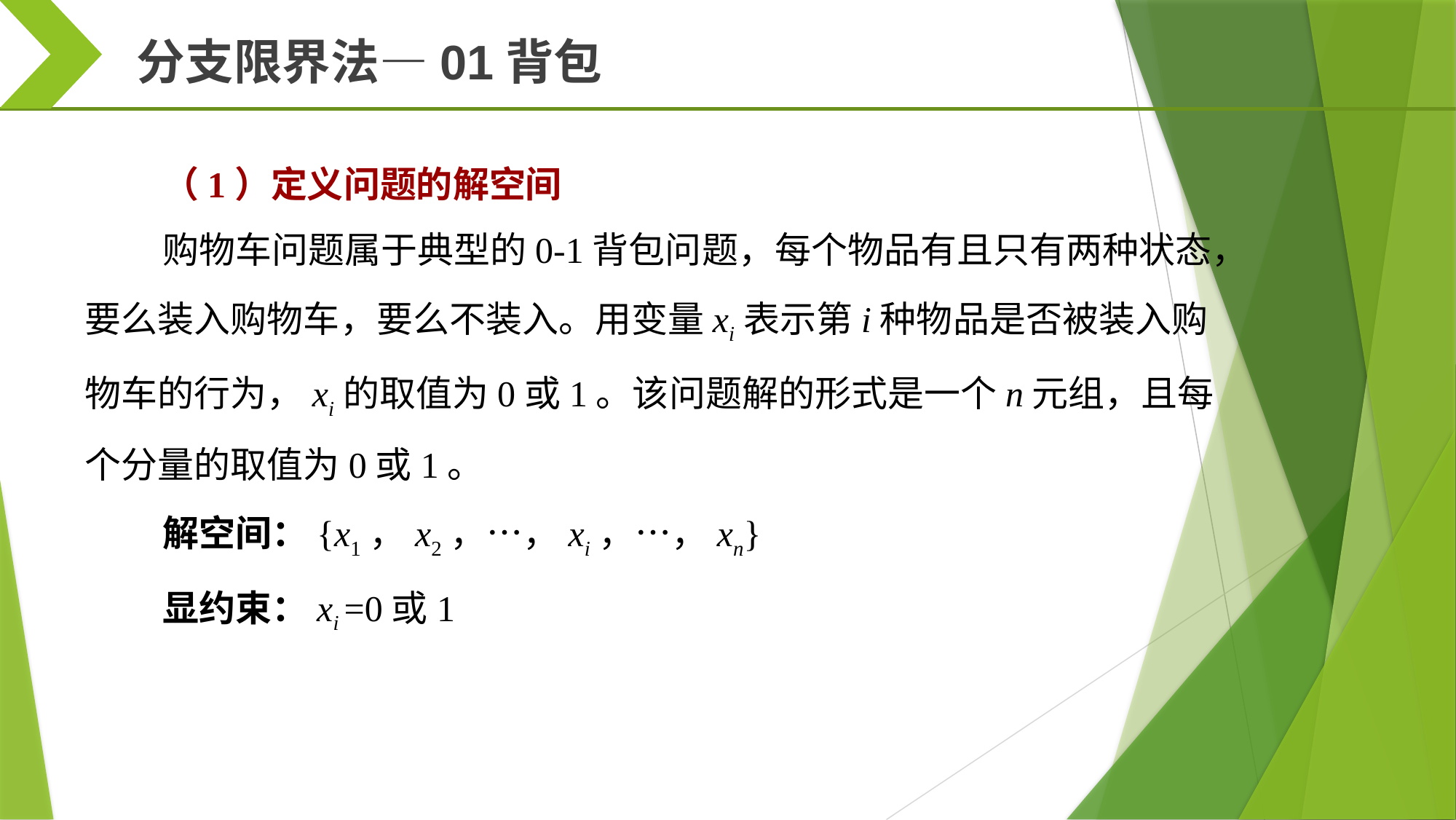

分支限界法—01背包
（1）定义问题的解空间
购物车问题属于典型的0-1背包问题，每个物品有且只有两种状态，要么装入购物车，要么不装入。用变量xi表示第i种物品是否被装入购物车的行为，xi的取值为0或1。该问题解的形式是一个n元组，且每个分量的取值为0或1。
解空间：{x1，x2，…，xi，…，xn}
显约束：xi =0或1